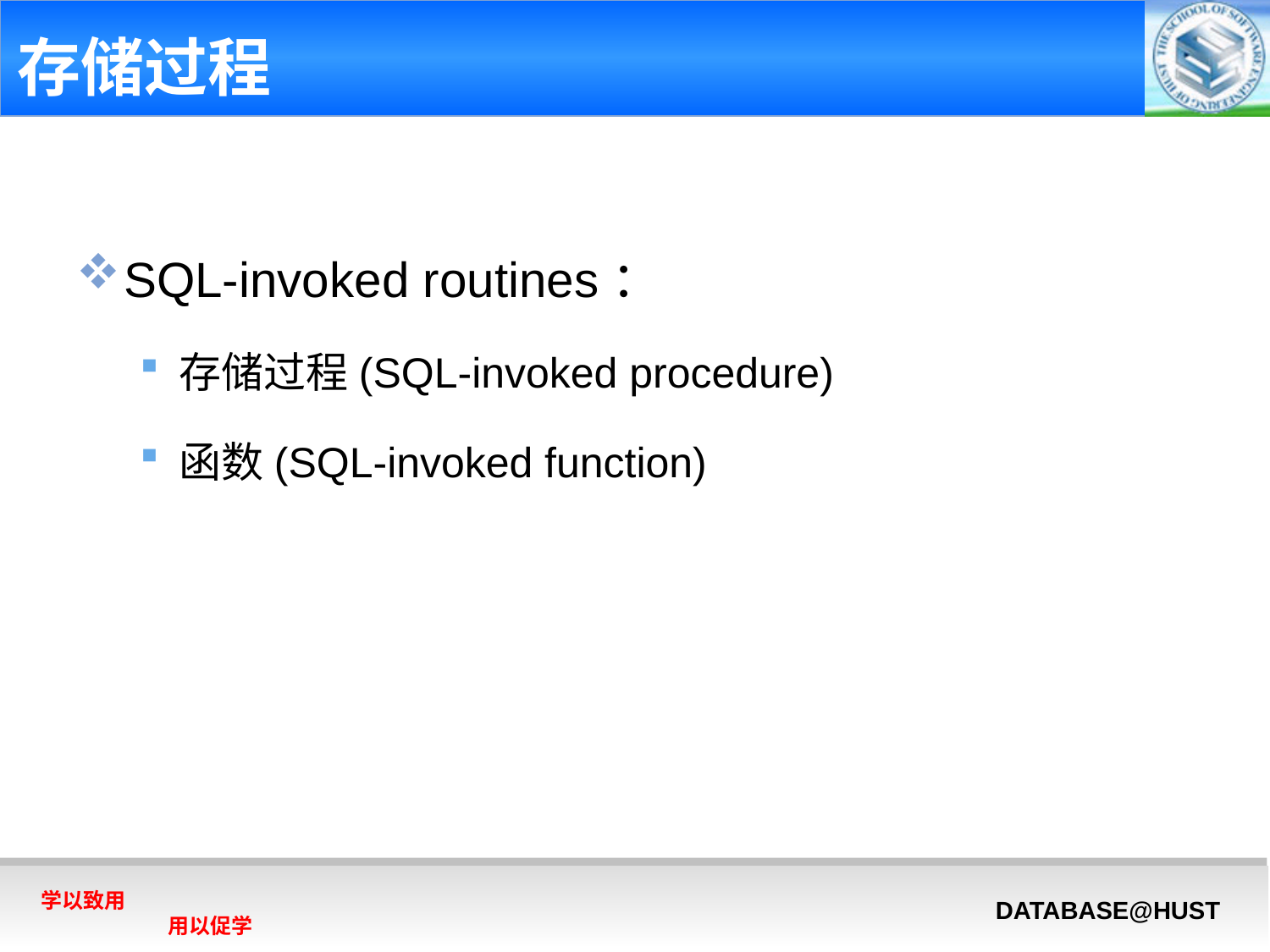

# 存储过程
SQL-invoked routines：
存储过程(SQL-invoked procedure)
函数(SQL-invoked function)